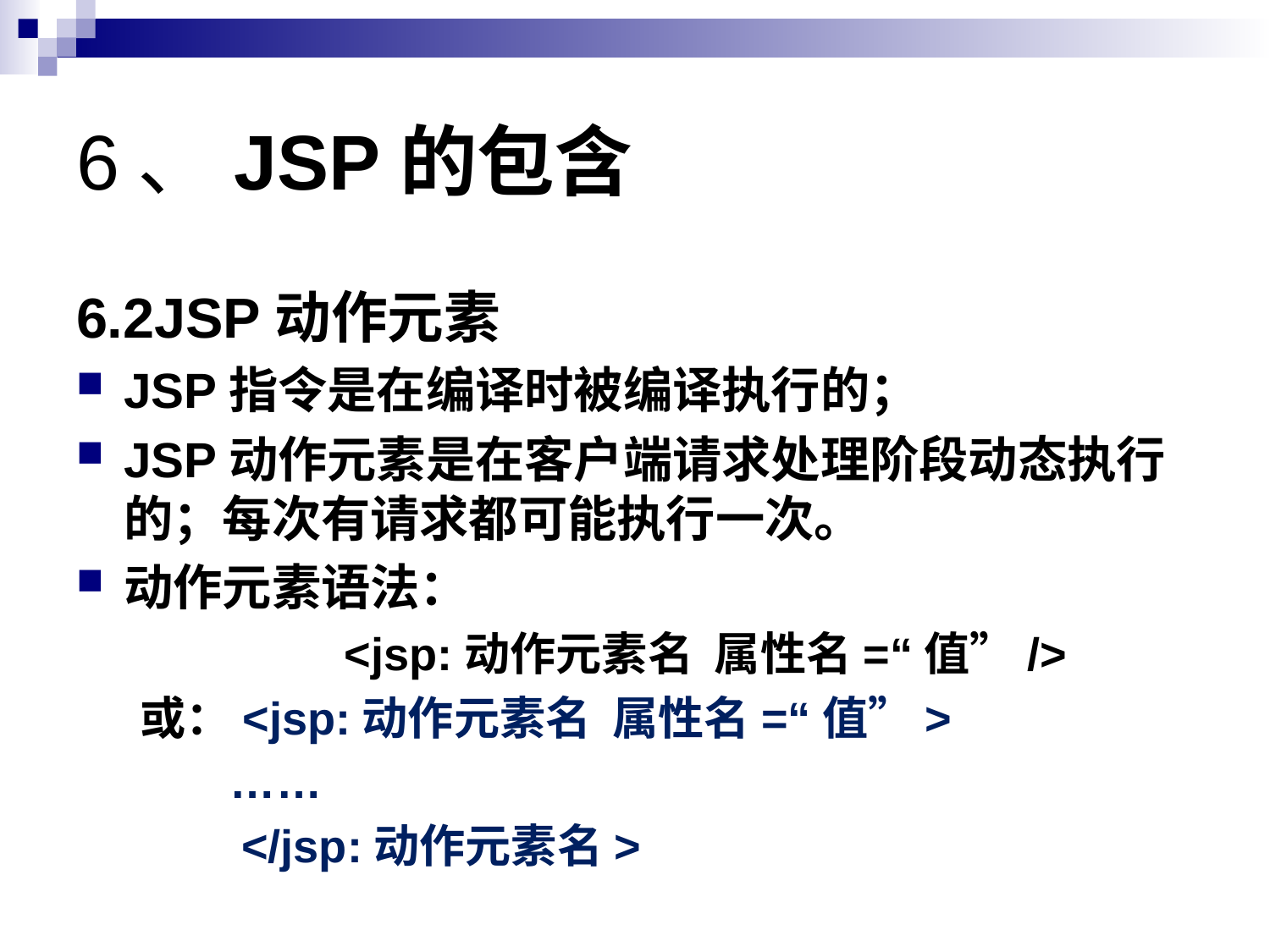

# 6、JSP的包含
6.2JSP动作元素
JSP指令是在编译时被编译执行的；
JSP动作元素是在客户端请求处理阶段动态执行的；每次有请求都可能执行一次。
动作元素语法：
		   <jsp:动作元素名  属性名=“值”/>
或：<jsp:动作元素名  属性名=“值”>
	    ……
        </jsp:动作元素名>
34